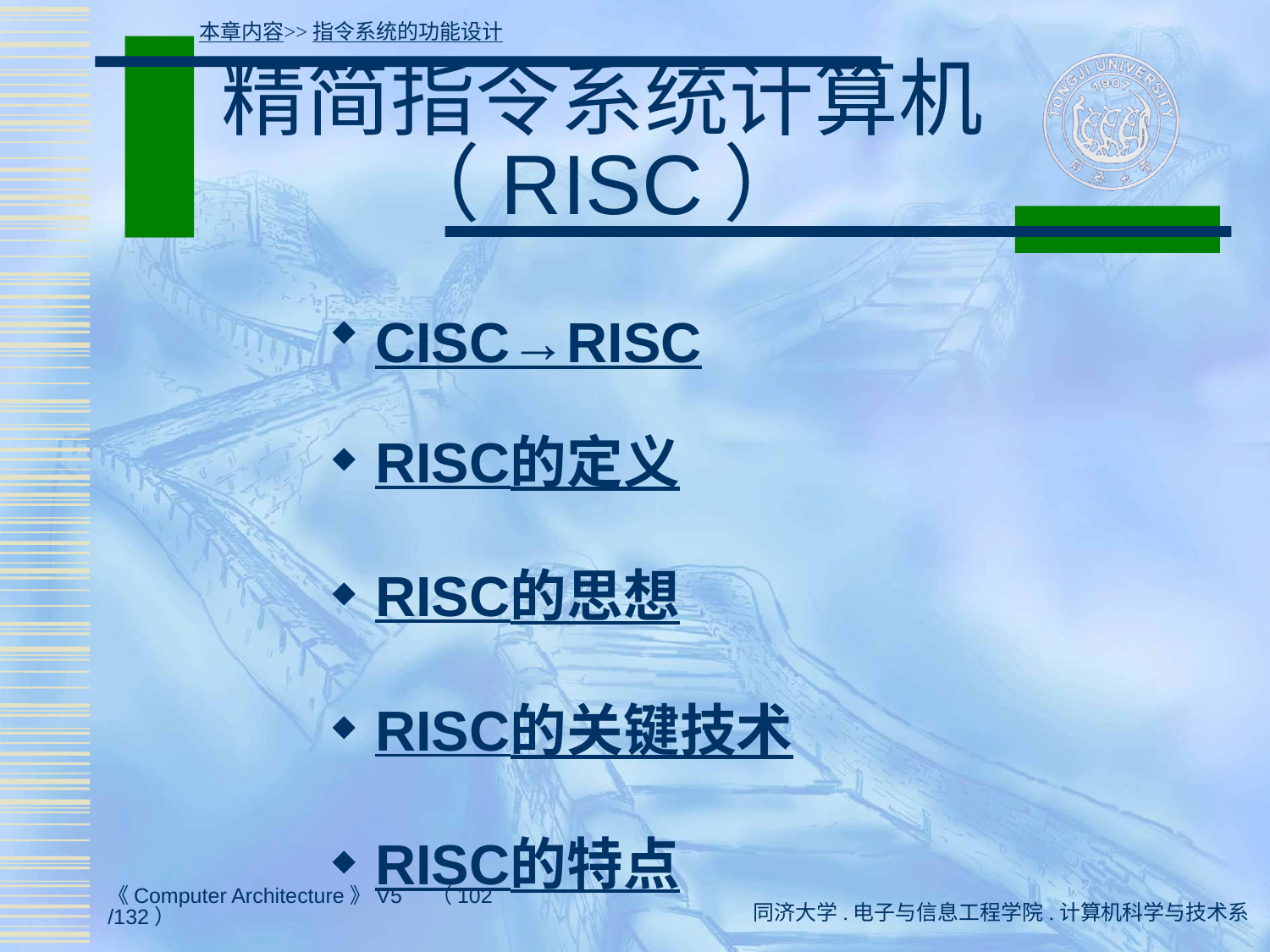

本章内容>>指令系统的功能设计
# 精简指令系统计算机（RISC）
CISC→RISC
RISC的定义
RISC的思想
RISC的关键技术
RISC的特点